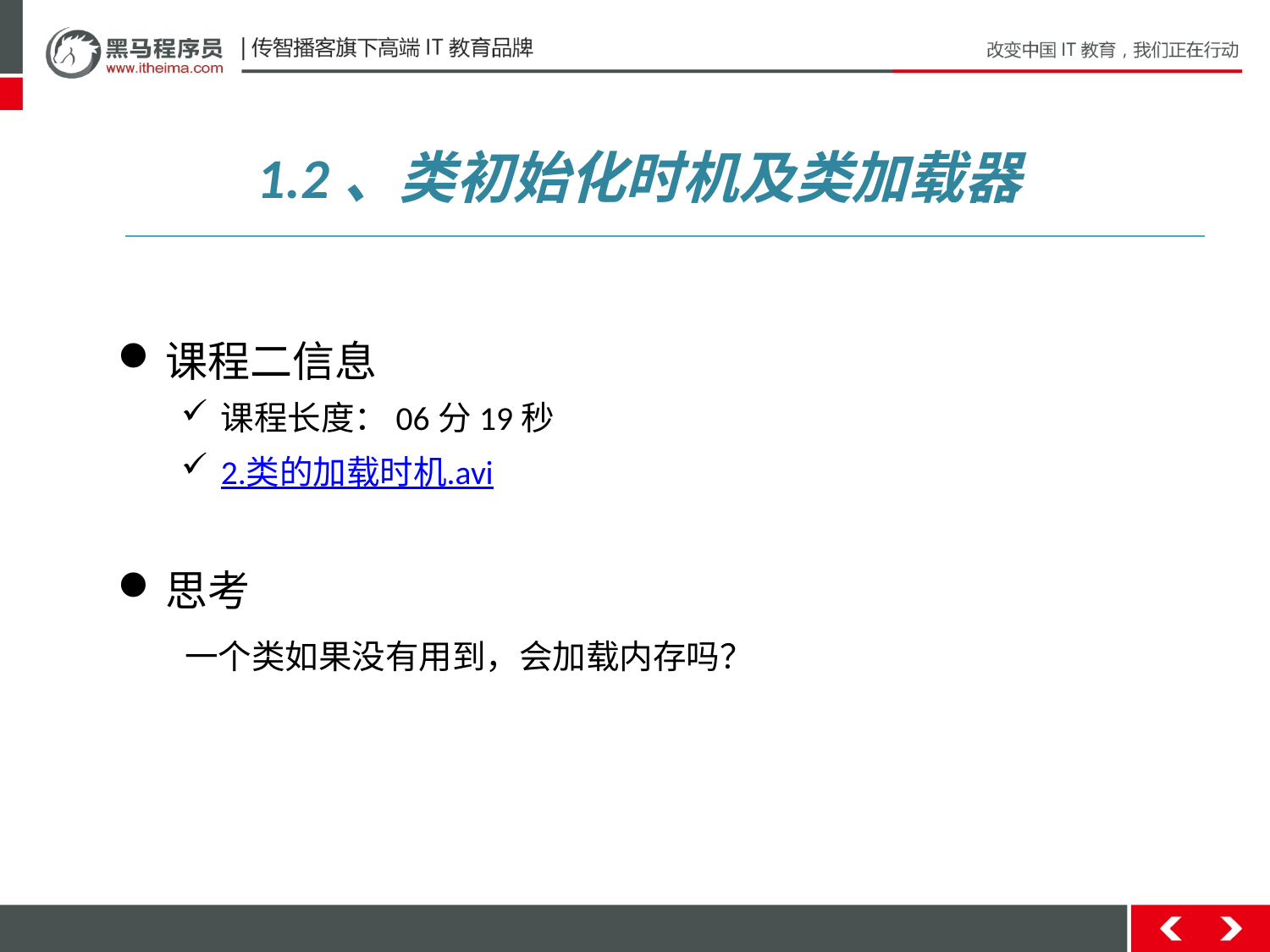

1.2、类初始化时机及类加载器

课程二信息
课程长度：06分19秒
2.类的加载时机.avi

思考
      一个类如果没有用到，会加载内存吗？